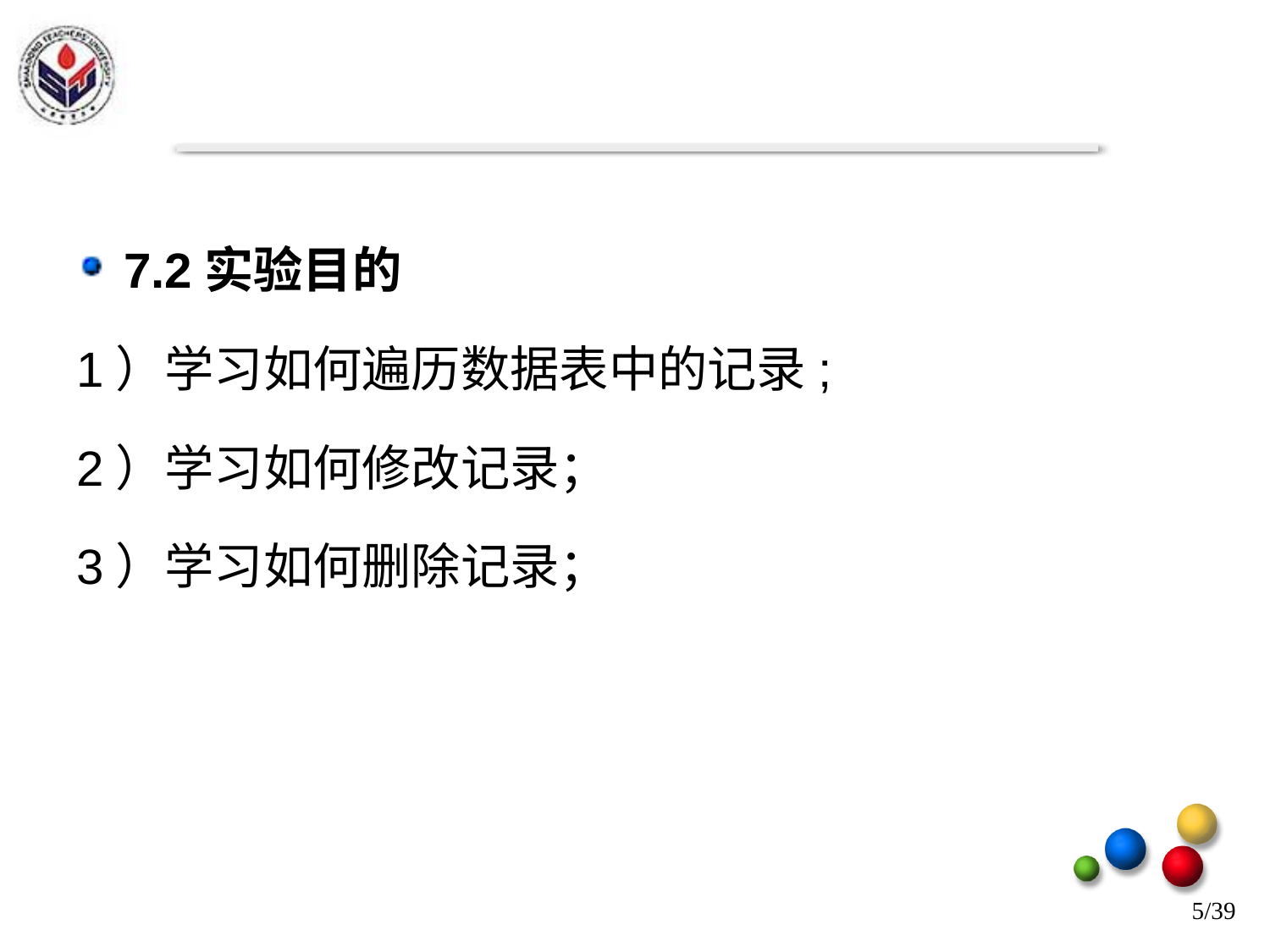

#
7.2实验目的
1）学习如何遍历数据表中的记录;
2）学习如何修改记录；
3）学习如何删除记录；

5/39